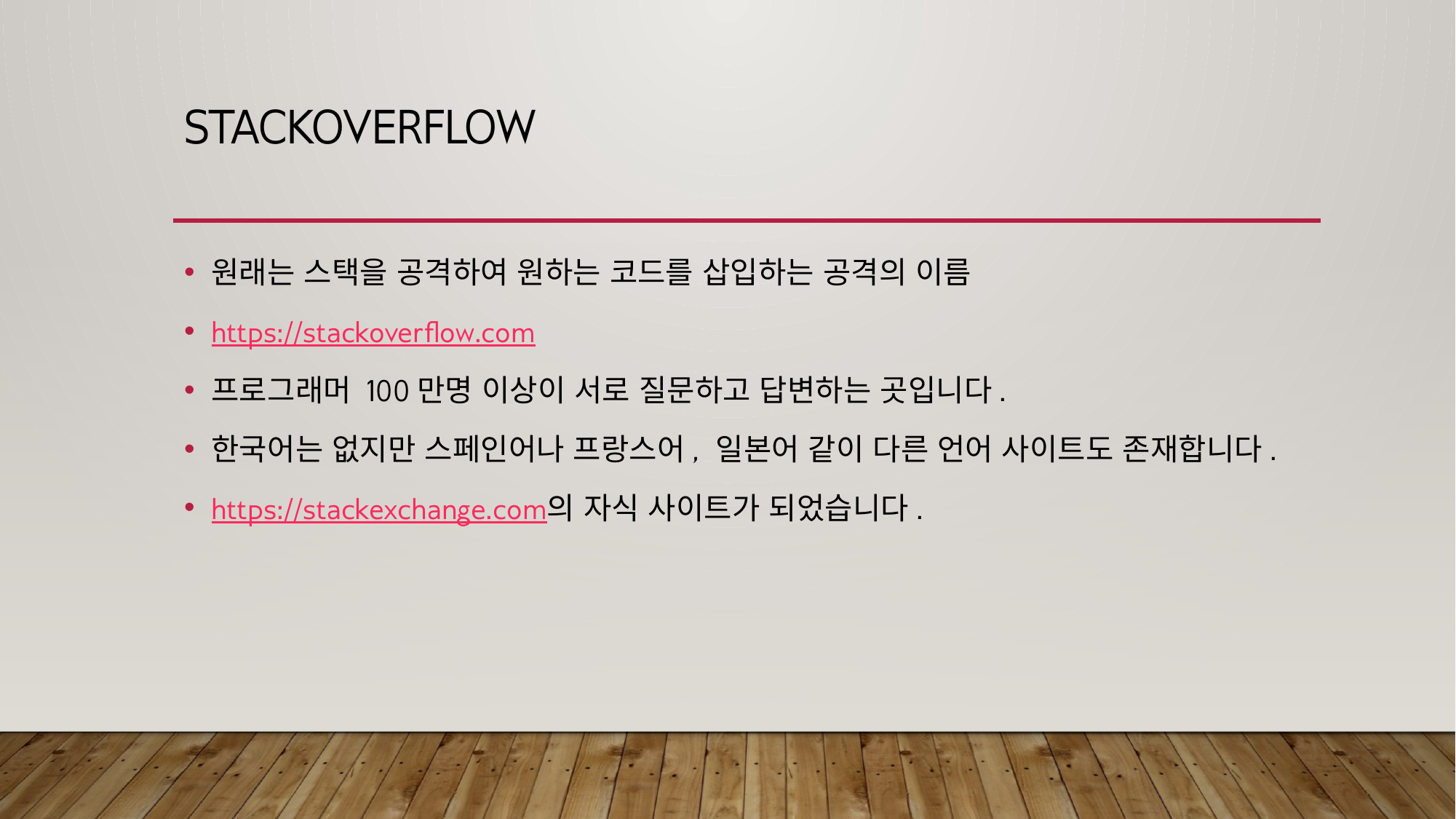

# stackoverflow
원래는 스택을 공격하여 원하는 코드를 삽입하는 공격의 이름
https://stackoverflow.com
프로그래머 100만명 이상이 서로 질문하고 답변하는 곳입니다.
한국어는 없지만 스페인어나 프랑스어, 일본어 같이 다른 언어 사이트도 존재합니다.
https://stackexchange.com의 자식 사이트가 되었습니다.